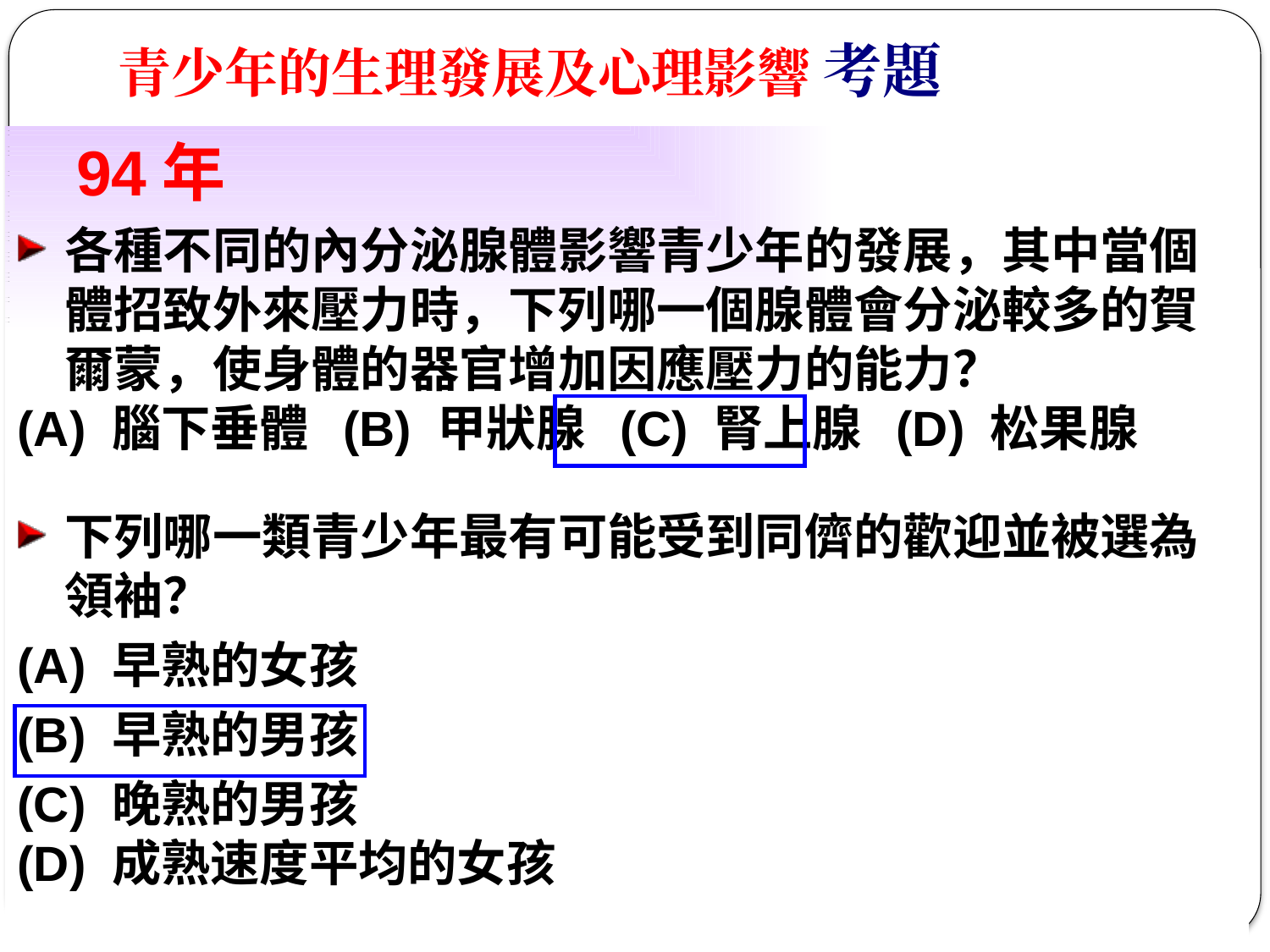

# 青少年的生理發展及心理影響 考題
    94年
各種不同的內分泌腺體影響青少年的發展，其中當個體招致外來壓力時，下列哪一個腺體會分泌較多的賀爾蒙，使身體的器官增加因應壓力的能力？
(A) 腦下垂體  (B) 甲狀腺  (C) 腎上腺  (D) 松果腺
下列哪一類青少年最有可能受到同儕的歡迎並被選為領袖？
(A) 早熟的女孩
(B) 早熟的男孩
(C) 晚熟的男孩
(D) 成熟速度平均的女孩

44